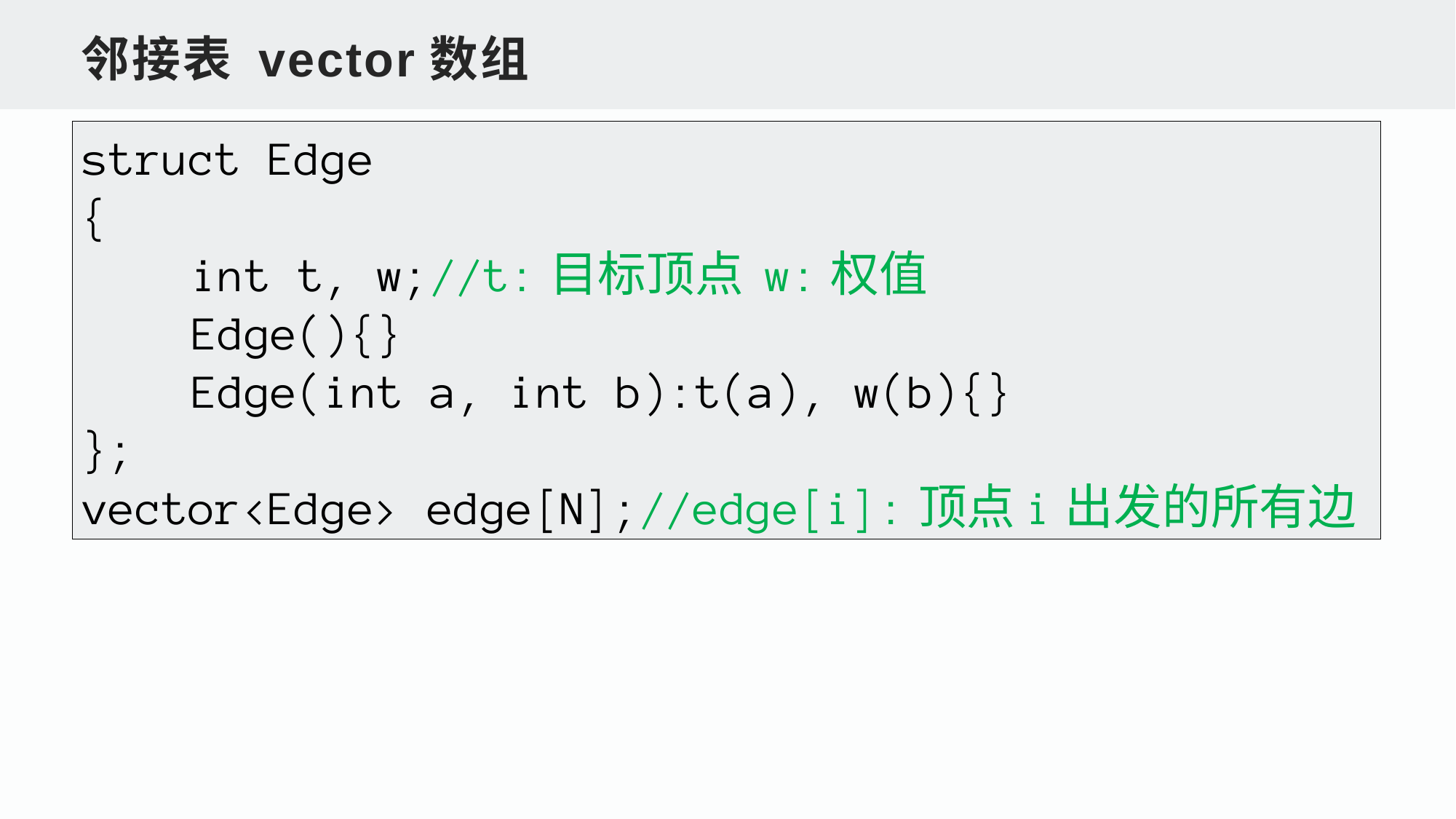

邻接表 vector数组
struct Edge
{
	int t, w;//t:目标顶点 w:权值
	Edge(){}
	Edge(int a, int b):t(a), w(b){}
};
vector<Edge> edge[N];//edge[i]:顶点i出发的所有边
8